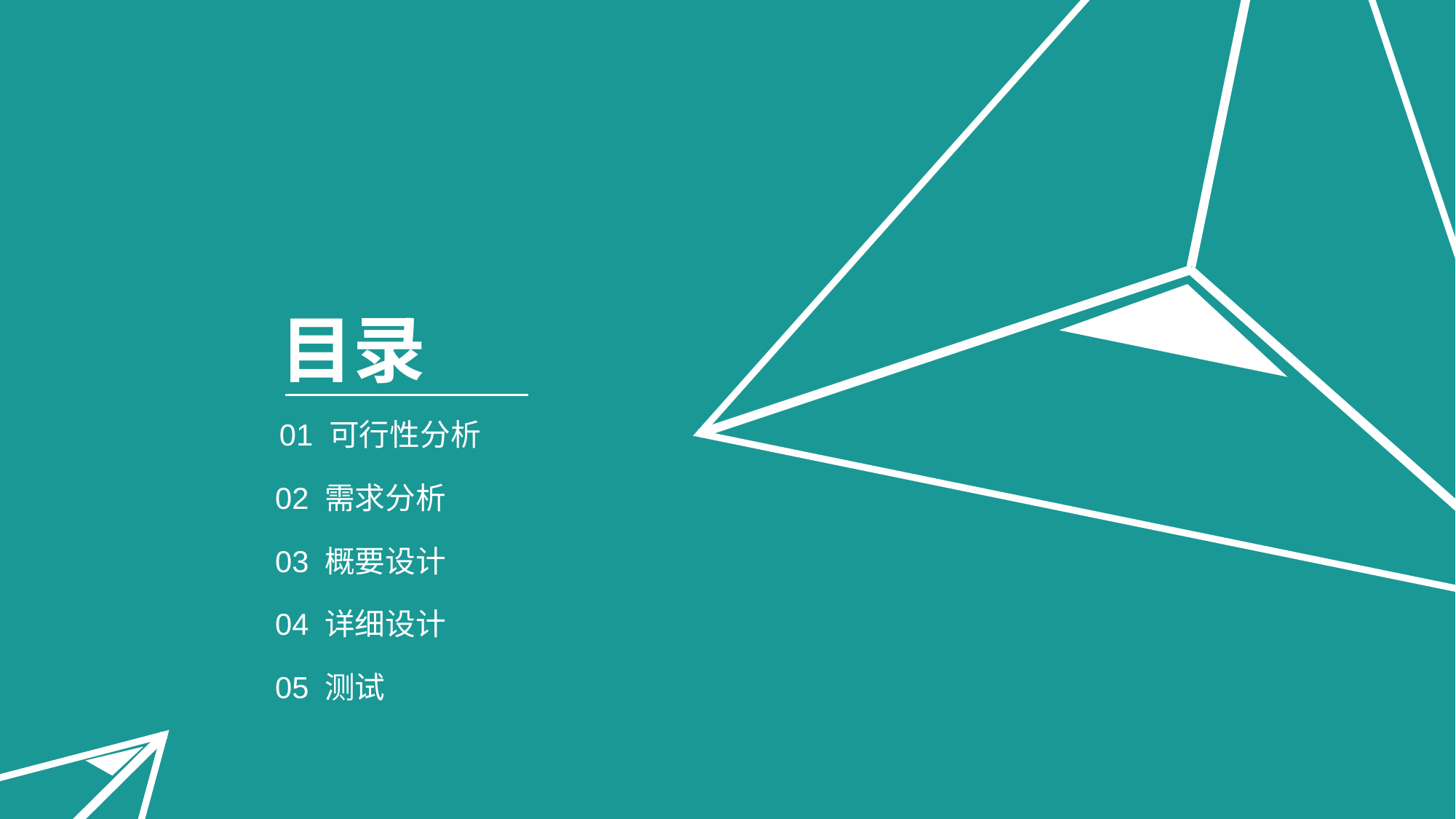

目录
01 可行性分析
02 需求分析
03 概要设计
04 详细设计
05 测试